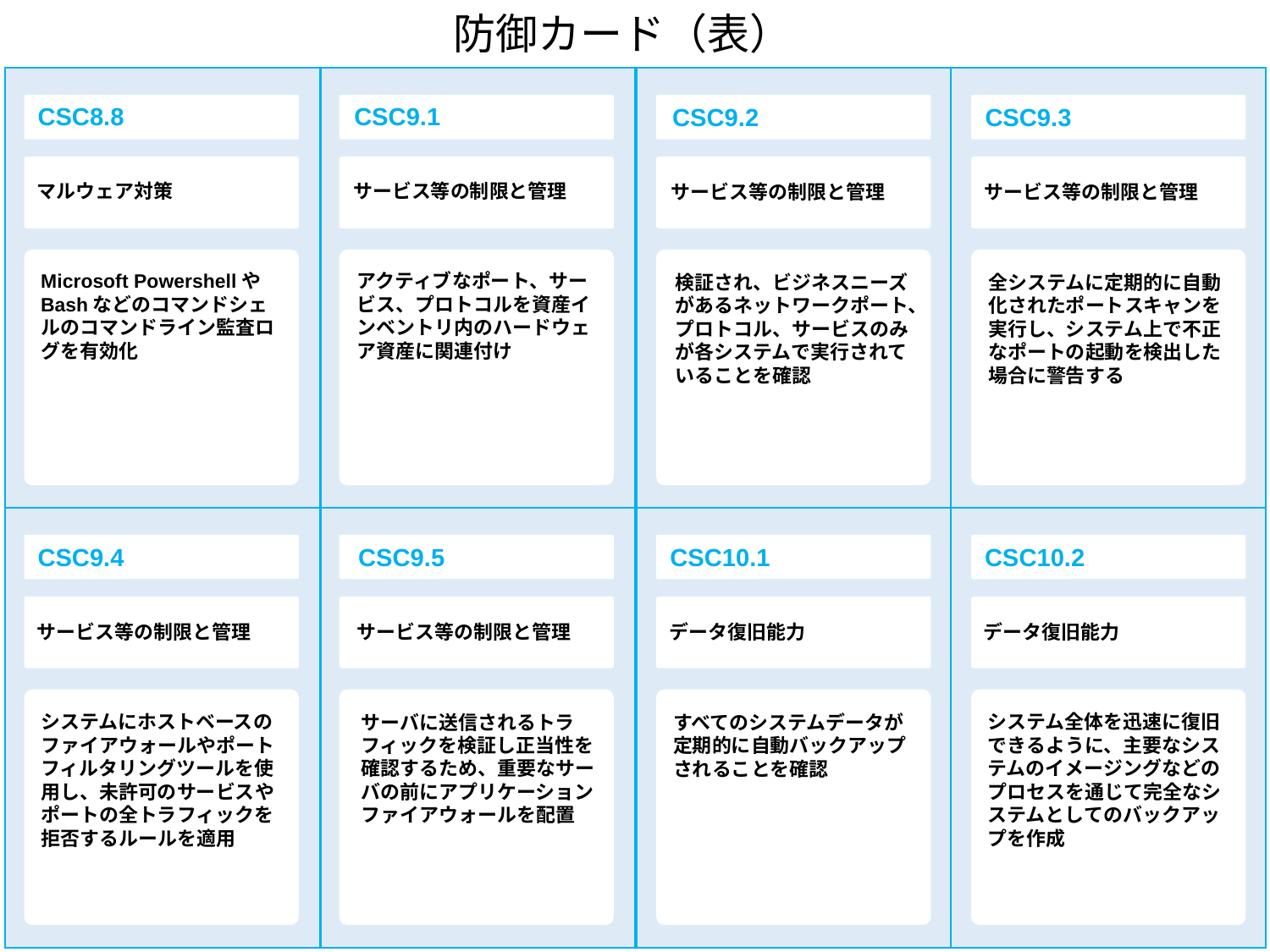

防御カード（表）

CSC8.8

CSC9.1

CSC9.2
CSC9.3

マルウェア対策
サービス等の制限と管理
サービス等の制限と管理
サービス等の制限と管理

Microsoft PowershellやBashなどのコマンドシェルのコマンドライン監査ログを有効化
アクティブなポート、サービス、プロトコルを資産インベントリ内のハードウェア資産に関連付け
検証され、ビジネスニーズがあるネットワークポート、プロトコル、サービスのみが各システムで実行されていることを確認
全システムに定期的に自動化されたポートスキャンを実行し、システム上で不正なポートの起動を検出した場合に警告する

CSC9.4
CSC9.5
CSC10.2
CSC10.1

サービス等の制限と管理
サービス等の制限と管理
データ復旧能力
データ復旧能力

システムにホストベースのファイアウォールやポートフィルタリングツールを使用し、未許可のサービスやポートの全トラフィックを拒否するルールを適用
サーバに送信されるトラフィックを検証し正当性を確認するため、重要なサーバの前にアプリケーションファイアウォールを配置
システム全体を迅速に復旧できるように、主要なシステムのイメージングなどのプロセスを通じて完全なシステムとしてのバックアップを作成
すべてのシステムデータが定期的に自動バックアップされることを確認